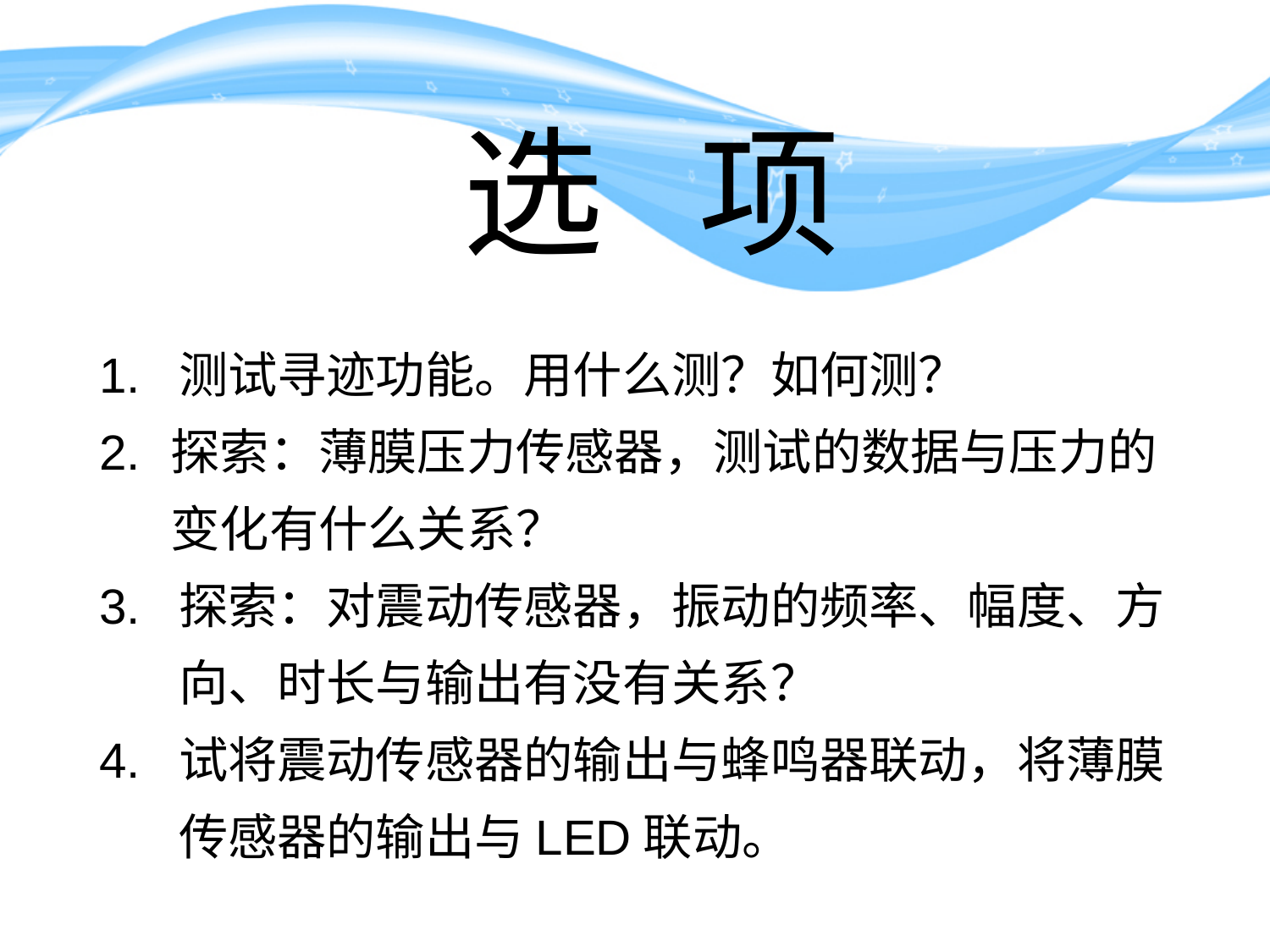

选   项
测试寻迹功能。用什么测？如何测？
探索：薄膜压力传感器，测试的数据与压力的变化有什么关系？
探索：对震动传感器，振动的频率、幅度、方向、时长与输出有没有关系？
试将震动传感器的输出与蜂鸣器联动，将薄膜传感器的输出与LED联动。
10